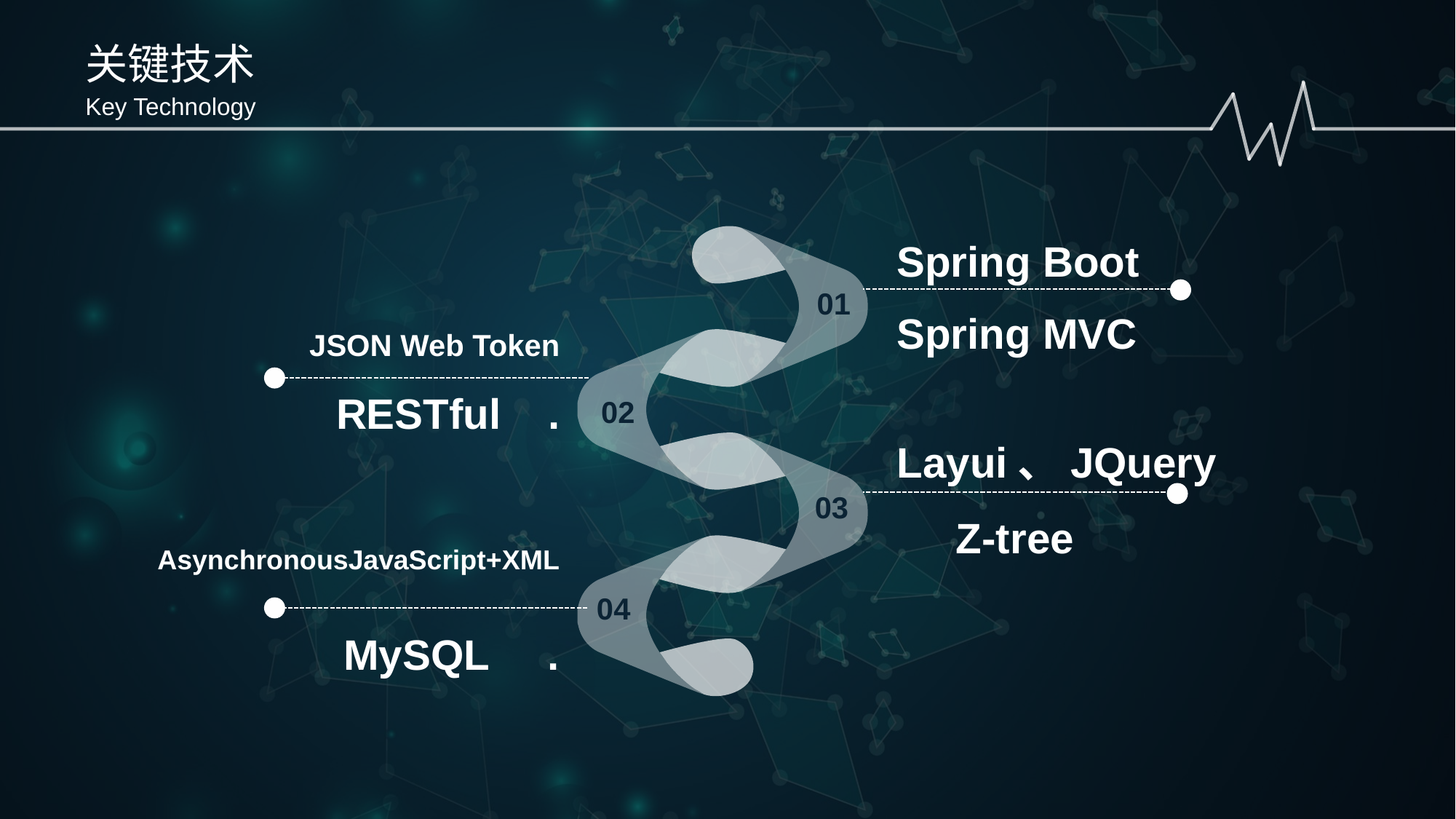

关键技术
Key Technology
Spring Boot
Spring MVC

01

02

03

04

JSON Web Token
RESTful    .
Layui、JQuery
     Z-tree
AsynchronousJavaScript+XML
MySQL     .